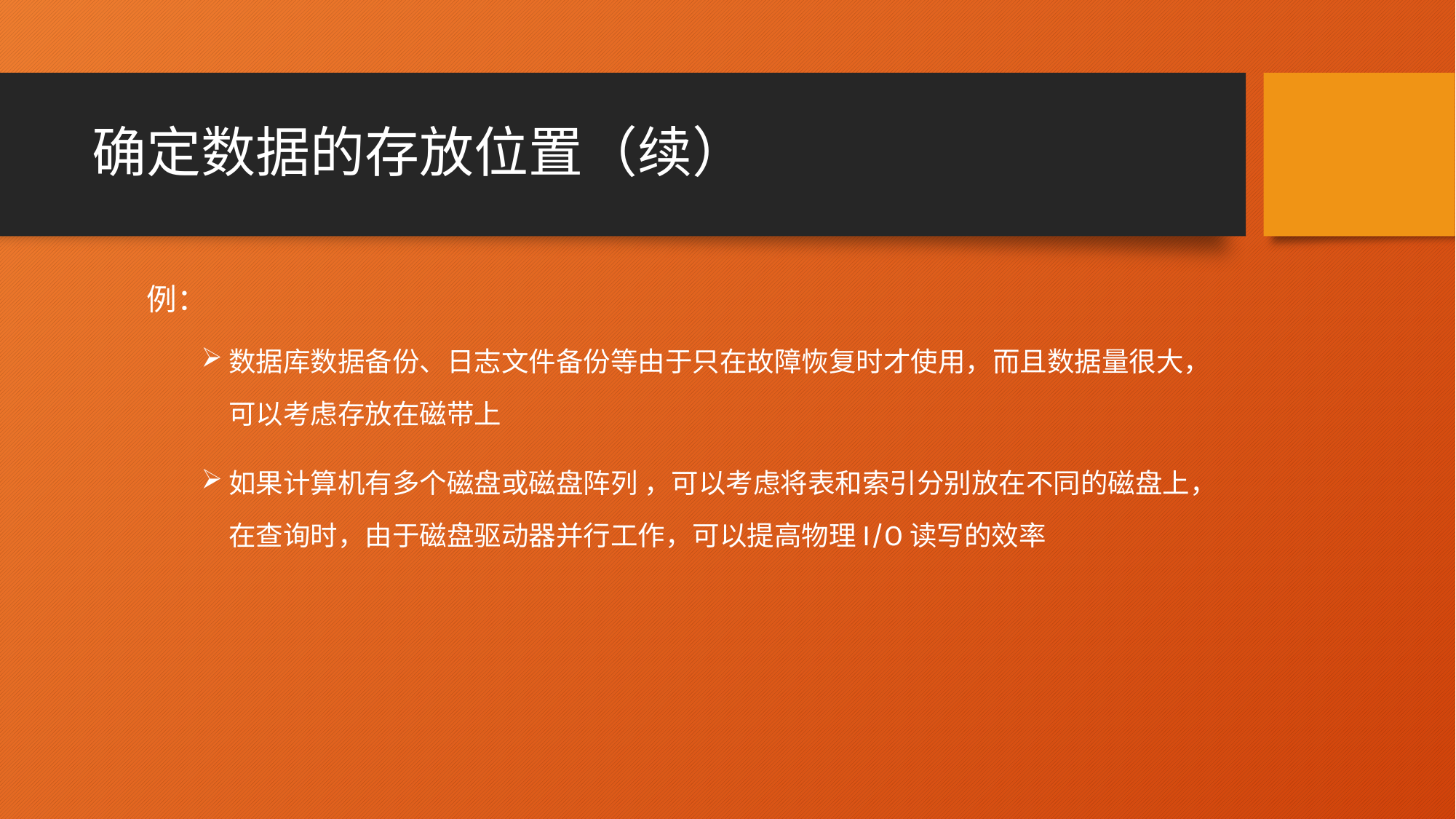

# 确定数据的存放位置（续）
例：
数据库数据备份、日志文件备份等由于只在故障恢复时才使用，而且数据量很大，可以考虑存放在磁带上
如果计算机有多个磁盘或磁盘阵列 ，可以考虑将表和索引分别放在不同的磁盘上，在查询时，由于磁盘驱动器并行工作，可以提高物理I/O读写的效率